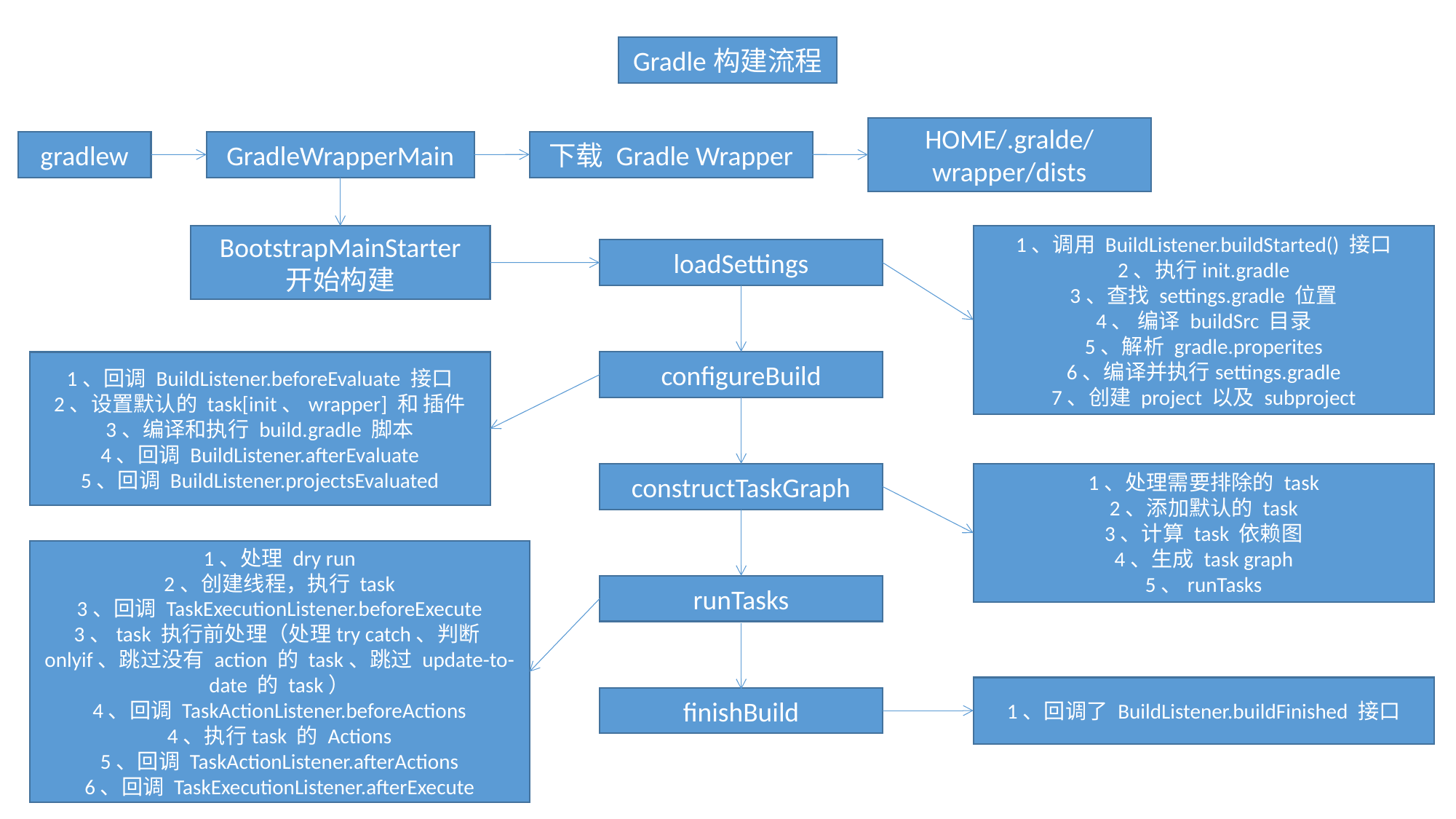

Gradle构建流程
HOME/.gralde/
wrapper/dists
gradlew
下载 Gradle Wrapper
GradleWrapperMain
BootstrapMainStarter
开始构建
1、调用 BuildListener.buildStarted() 接口
2、执行init.gradle
3、查找 settings.gradle 位置
4、 编译 buildSrc 目录
5、解析 gradle.properites
6、编译并执行settings.gradle
7、创建 project 以及 subproject
loadSettings
configureBuild
1、回调 BuildListener.beforeEvaluate 接口
2、设置默认的 task[init、wrapper] 和 插件
3、编译和执行 build.gradle 脚本
4、回调 BuildListener.afterEvaluate
5、回调 BuildListener.projectsEvaluated
constructTaskGraph
1、处理需要排除的 task
2、添加默认的 task
3、计算 task 依赖图
4、生成 task graph
5、runTasks
1、处理 dry run
2、创建线程，执行 task
3、回调 TaskExecutionListener.beforeExecute
3、task 执行前处理（处理try catch、判断onlyif、跳过没有 action 的 task、跳过 update-to-date 的 task）
4、回调 TaskActionListener.beforeActions
4、执行task 的 Actions
5、回调 TaskActionListener.afterActions
6、回调 TaskExecutionListener.afterExecute
runTasks
1、回调了 BuildListener.buildFinished 接口
finishBuild